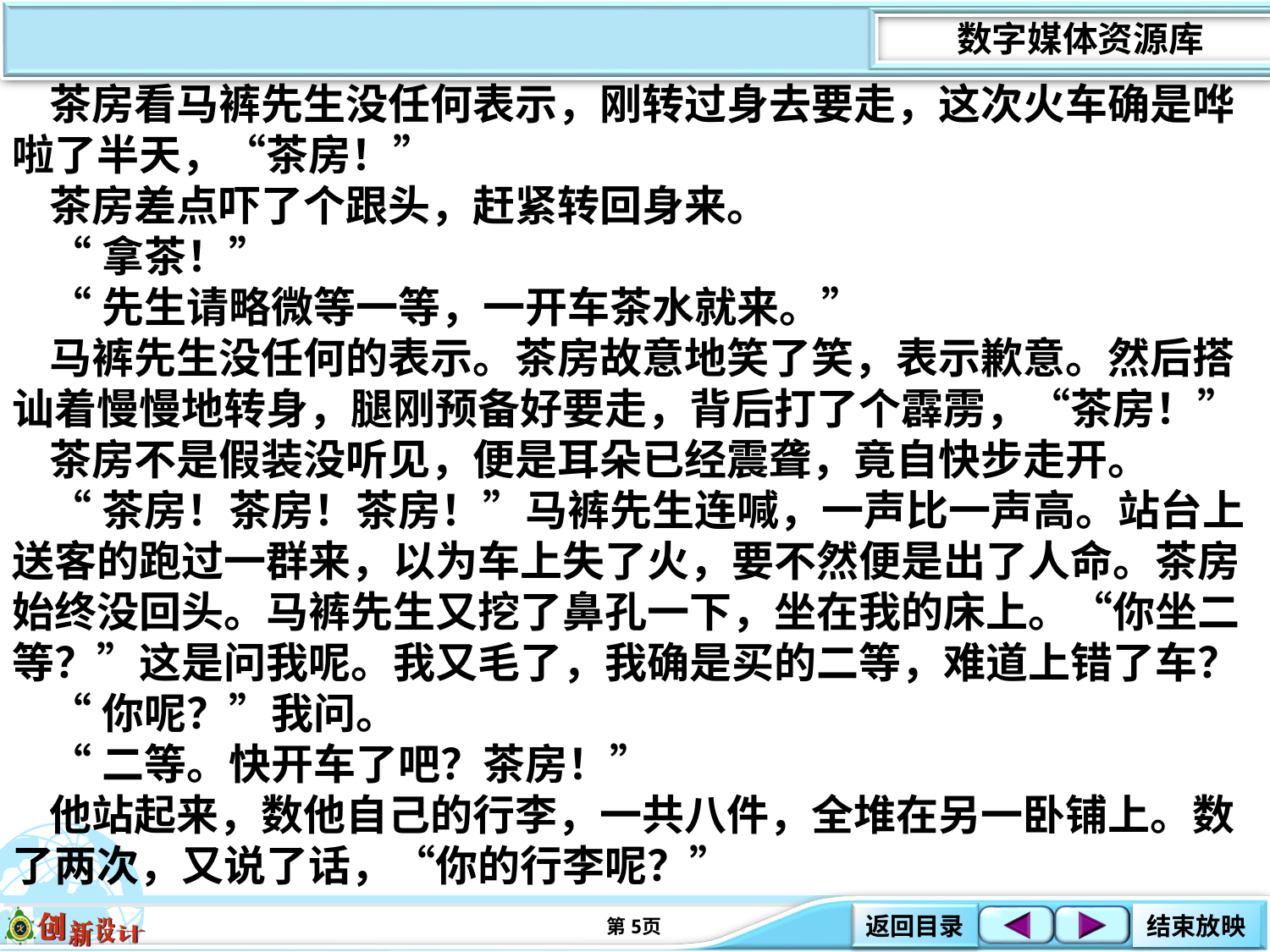

茶房看马裤先生没任何表示，刚转过身去要走，这次火车确是哗啦了半天，“茶房！”
茶房差点吓了个跟头，赶紧转回身来。
“拿茶！”
“先生请略微等一等，一开车茶水就来。”
马裤先生没任何的表示。茶房故意地笑了笑，表示歉意。然后搭讪着慢慢地转身，腿刚预备好要走，背后打了个霹雳，“茶房！”
茶房不是假装没听见，便是耳朵已经震聋，竟自快步走开。
“茶房！茶房！茶房！”马裤先生连喊，一声比一声高。站台上送客的跑过一群来，以为车上失了火，要不然便是出了人命。茶房始终没回头。马裤先生又挖了鼻孔一下，坐在我的床上。“你坐二等？”这是问我呢。我又毛了，我确是买的二等，难道上错了车？
“你呢？”我问。
“二等。快开车了吧？茶房！”
他站起来，数他自己的行李，一共八件，全堆在另一卧铺上。数了两次，又说了话，“你的行李呢？”